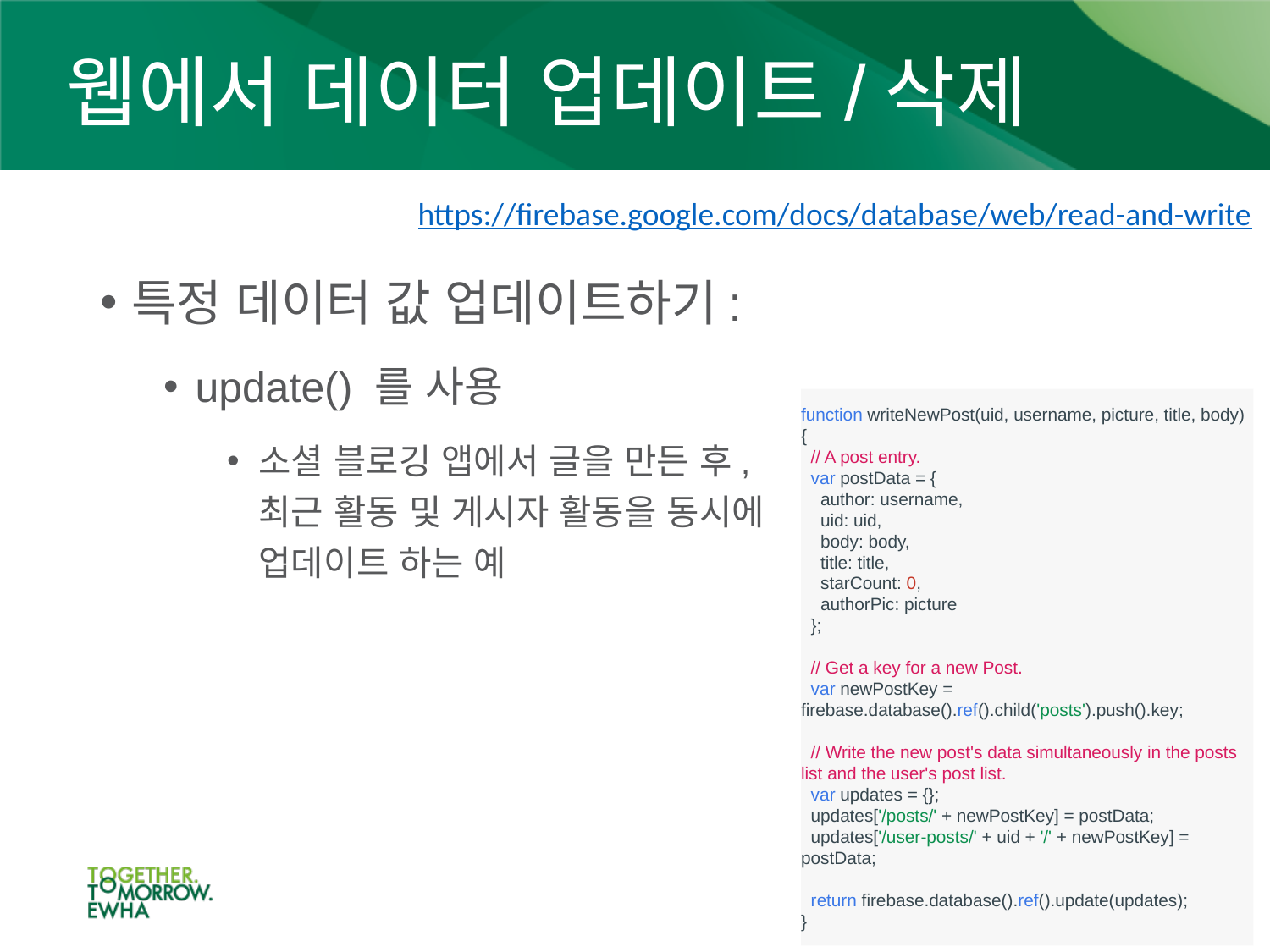

# 웹에서 데이터 업데이트/삭제
https://firebase.google.com/docs/database/web/read-and-write
특정 데이터 값 업데이트하기:
update() 를 사용
소셜 블로깅 앱에서 글을 만든 후, 최근 활동 및 게시자 활동을 동시에 업데이트 하는 예
function writeNewPost(uid, username, picture, title, body) {
  // A post entry.
  var postData = {
    author: username,
    uid: uid,
    body: body,
    title: title,
    starCount: 0,
    authorPic: picture
  };
  // Get a key for a new Post.
  var newPostKey = firebase.database().ref().child('posts').push().key;
  // Write the new post's data simultaneously in the posts list and the user's post list.
  var updates = {};
  updates['/posts/' + newPostKey] = postData;
  updates['/user-posts/' + uid + '/' + newPostKey] = postData;
  return firebase.database().ref().update(updates);
}
27